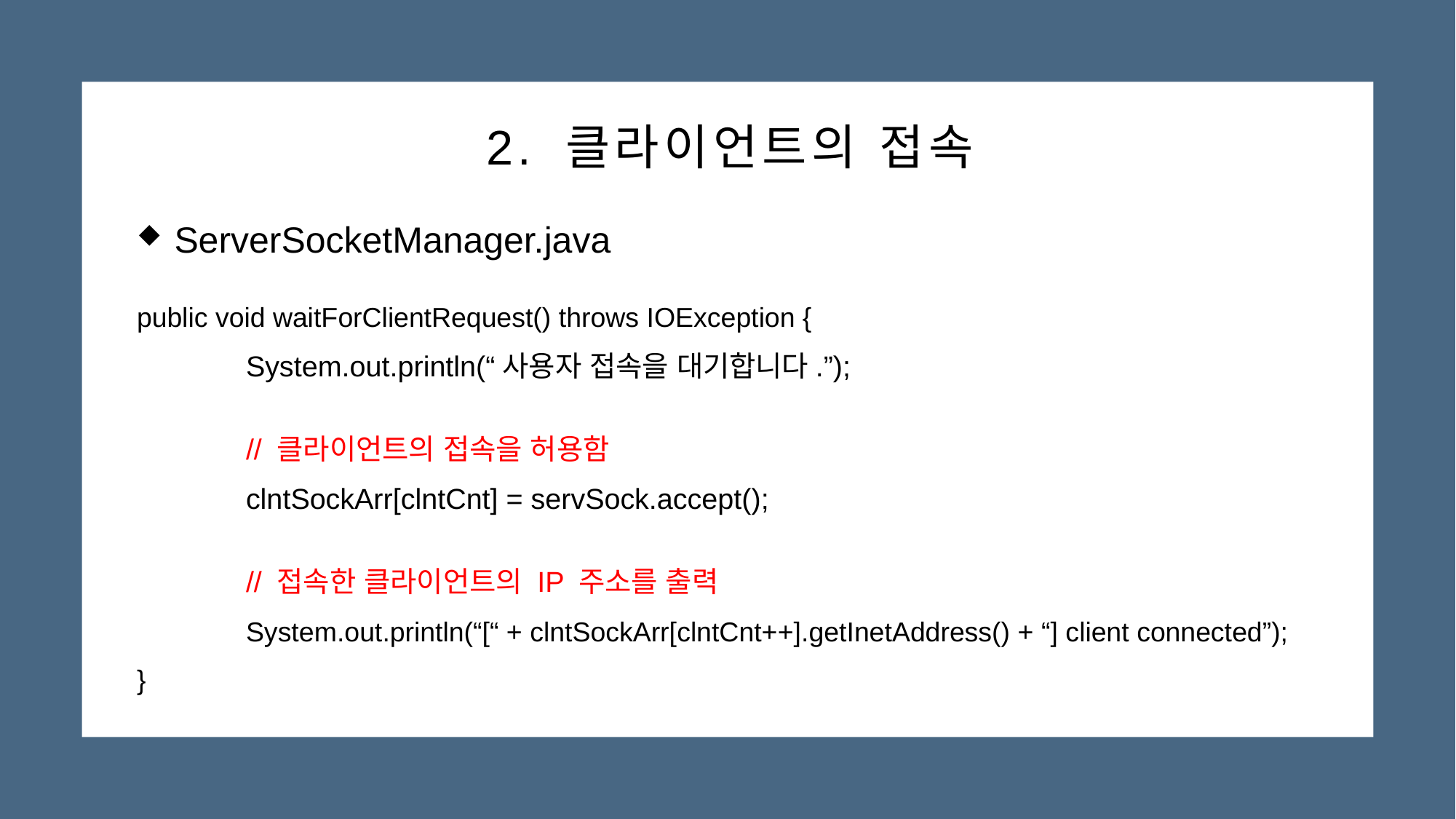

# 2. 클라이언트의 접속
 ServerSocketManager.java

public void waitForClientRequest() throws IOException {
	System.out.println(“사용자 접속을 대기합니다.”);

	// 클라이언트의 접속을 허용함
	clntSockArr[clntCnt] = servSock.accept();

	// 접속한 클라이언트의 IP 주소를 출력
	System.out.println(“[“ + clntSockArr[clntCnt++].getInetAddress() + “] client connected”);
}